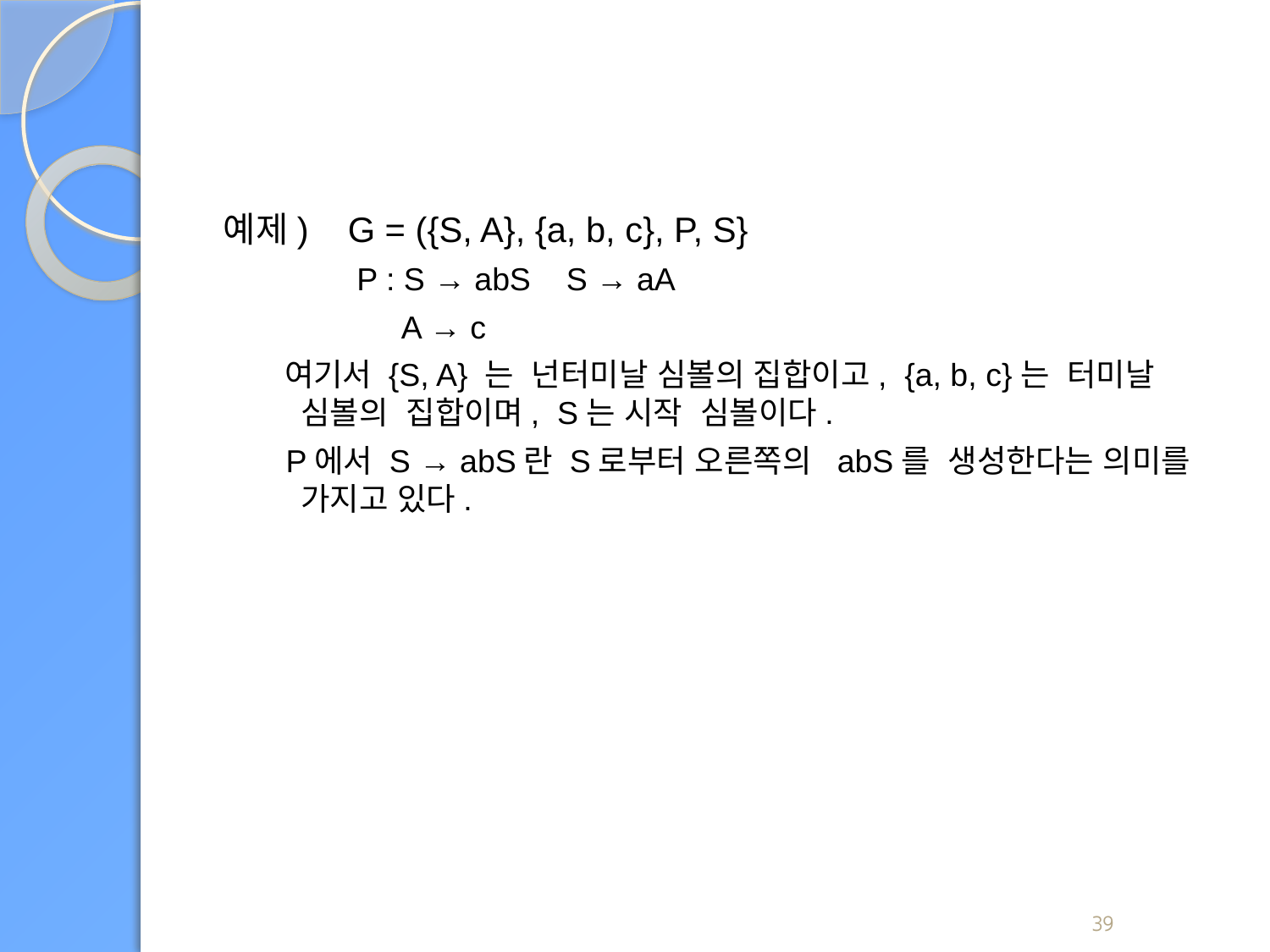

#
예제)    G = ({S, A}, {a, b, c}, P, S}
          P : S → abS    S → aA
               A → c
 여기서 {S, A} 는  넌터미날 심볼의 집합이고,  {a, b, c}는  터미날 심볼의  집합이며,  S는 시작  심볼이다.
  P에서 S → abS란 S로부터 오른쪽의  abS를  생성한다는 의미를  가지고 있다.
39